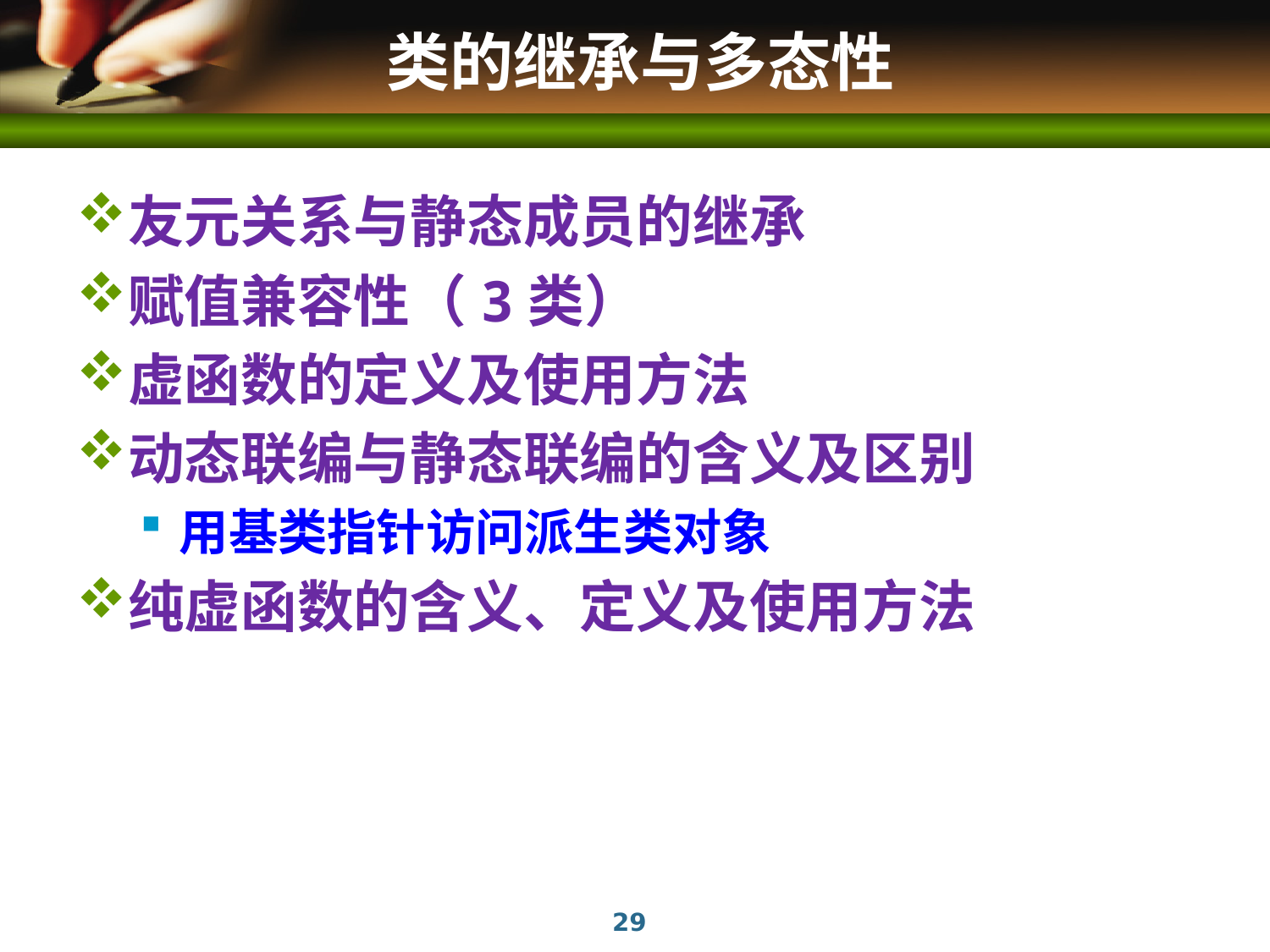

# 类的继承与多态性
友元关系与静态成员的继承
赋值兼容性（3类）
虚函数的定义及使用方法
动态联编与静态联编的含义及区别
用基类指针访问派生类对象
纯虚函数的含义、定义及使用方法
29